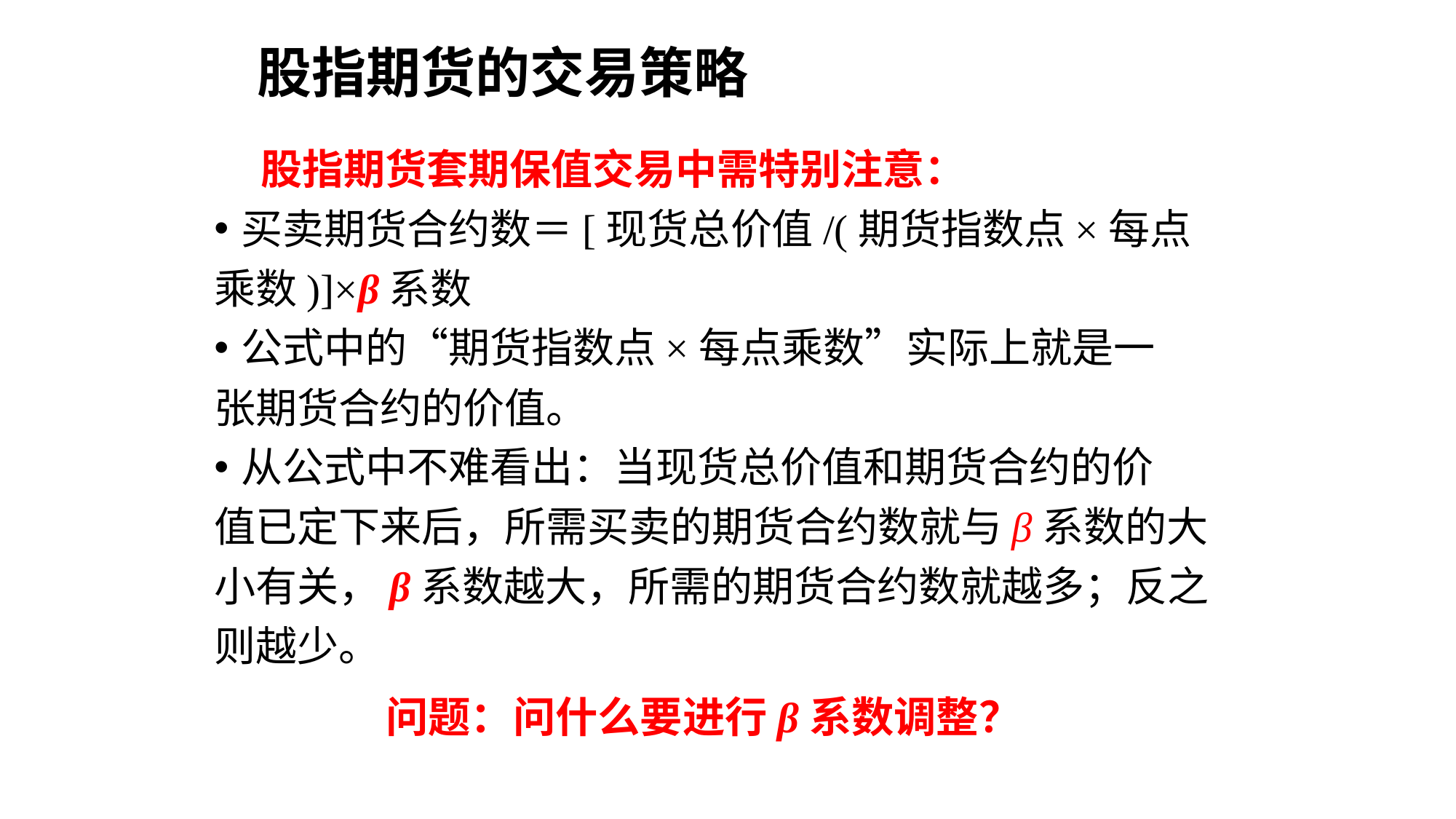

股指期货的交易策略
    股指期货套期保值交易中需特别注意：
买卖期货合约数＝[现货总价值/(期货指数点×每点
乘数)]×β系数
公式中的“期货指数点×每点乘数”实际上就是一
张期货合约的价值。
从公式中不难看出：当现货总价值和期货合约的价
值已定下来后，所需买卖的期货合约数就与β系数的大
小有关，β系数越大，所需的期货合约数就越多；反之
则越少。
问题：问什么要进行β系数调整？